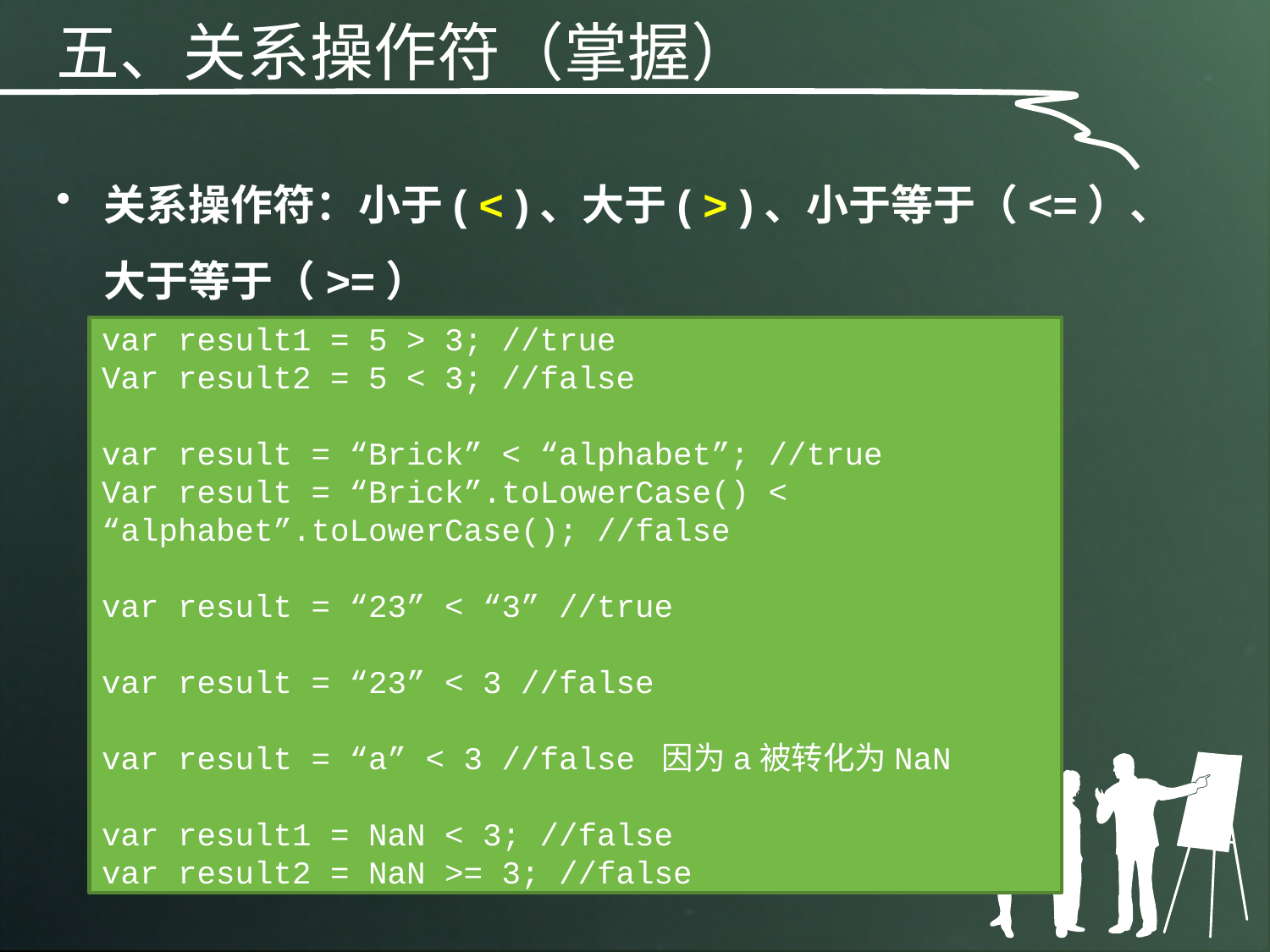

五、关系操作符（掌握）

关系操作符：小于( < )、大于( > )、小于等于（<=）、大于等于（>=）
var result1 = 5 > 3; //true
Var result2 = 5 < 3; //false

var result = “Brick” < “alphabet”; //true
Var result = “Brick”.toLowerCase() < “alphabet”.toLowerCase(); //false

var result = “23” < “3” //true

var result = “23” < 3 //false

var result = “a” < 3 //false 因为a被转化为NaN

var result1 = NaN < 3; //false
var result2 = NaN >= 3; //false